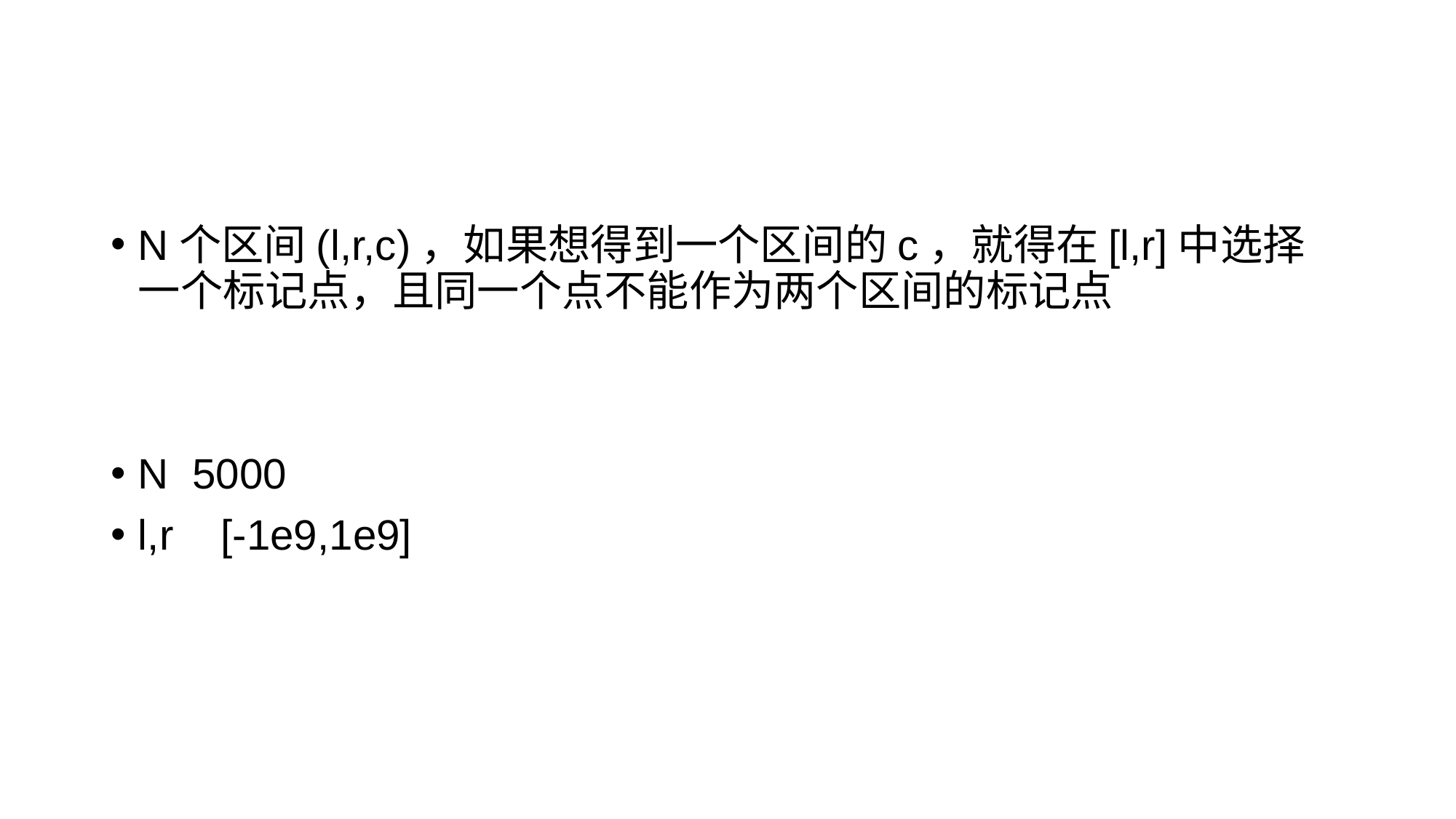

N个区间(l,r,c)，如果想得到一个区间的c，就得在[l,r]中选择一个标记点，且同一个点不能作为两个区间的标记点

N  5000
l,r    [-1e9,1e9]